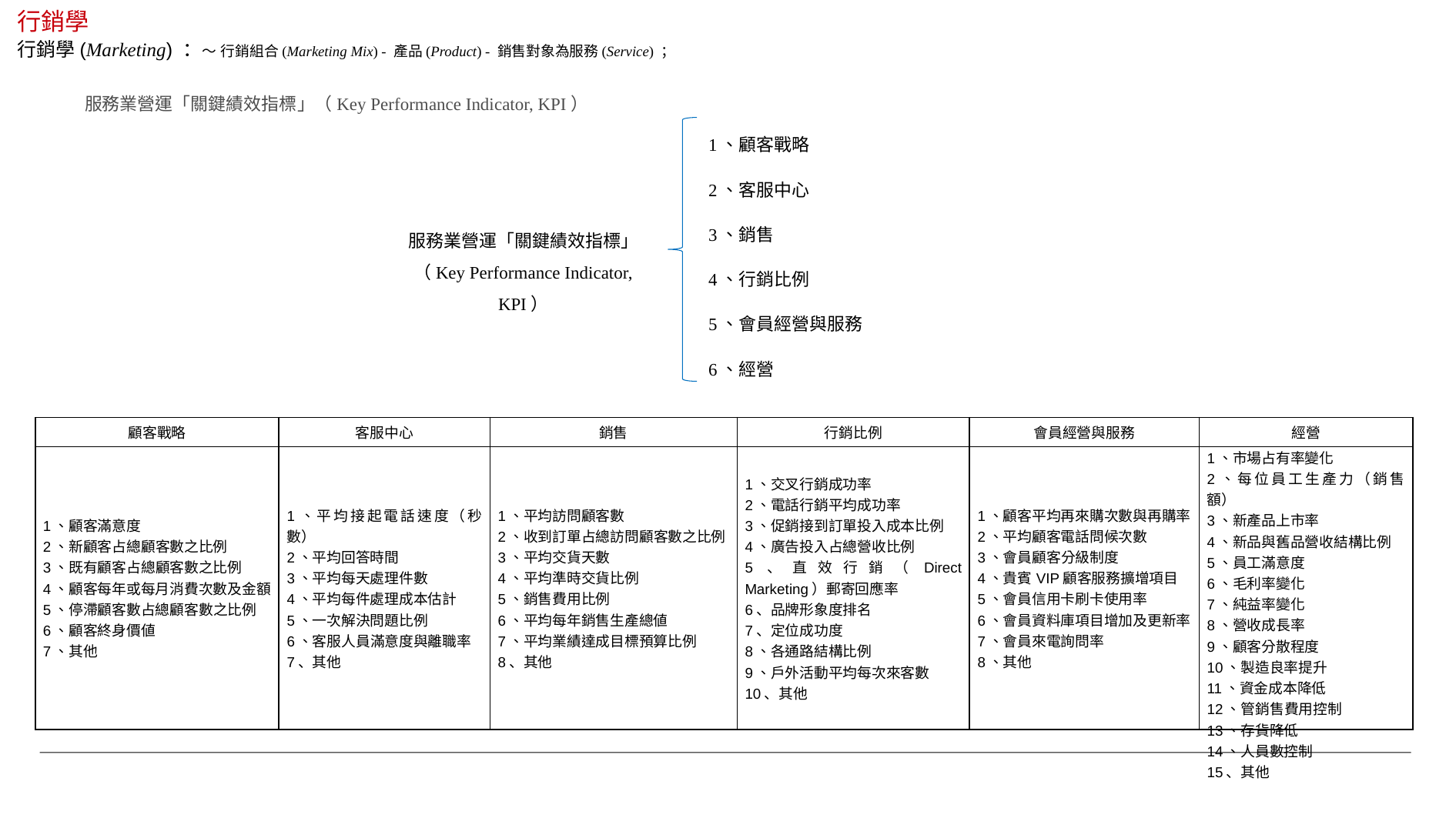

行銷學
行銷學(Marketing) ：～ 行銷組合(Marketing Mix) - 產品(Product) - 銷售對象為服務(Service) ；
服務業營運「關鍵績效指標」（Key Performance Indicator, KPI）
1、顧客戰略

2、客服中心
3、銷售
服務業營運「關鍵績效指標」
（Key Performance Indicator, KPI）
4、行銷比例
5、會員經營與服務
6、經營
| 顧客戰略 | 客服中心 | 銷售 | 行銷比例 | 會員經營與服務 | 經營 |
| --- | --- | --- | --- | --- | --- |
| 1、顧客滿意度 2、新顧客占總顧客數之比例 3、既有顧客占總顧客數之比例 4、顧客每年或每月消費次數及金額 5、停滯顧客數占總顧客數之比例 6、顧客終身價値 7、其他 | 1、平均接起電話速度（秒數） 2、平均回答時間 3、平均每天處理件數 4、平均每件處理成本估計 5、一次解決問題比例 6、客服人員滿意度與離職率 7、其他 | 1、平均訪問顧客數 2、收到訂單占總訪問顧客數之比例 3、平均交貨天數 4、平均準時交貨比例 5、銷售費用比例 6、平均每年銷售生產總値 7、平均業績達成目標預算比例 8、其他 | 1、交叉行銷成功率 2、電話行銷平均成功率 3、促銷接到訂單投入成本比例 4、廣告投入占總營收比例 5、直效行銷（Direct Marketing）郵寄回應率 6、品牌形象度排名 7、定位成功度 8、各通路結構比例 9、戶外活動平均每次來客數 10、其他 | 1、顧客平均再來購次數與再購率 2、平均顧客電話問候次數 3、會員顧客分級制度 4、貴賓VIP顧客服務擴增項目 5、會員信用卡刷卡使用率 6、會員資料庫項目增加及更新率 7、會員來電詢問率 8、其他 | 1、市場占有率變化 2、每位員工生產力（銷售額） 3、新產品上市率 4、新品與舊品營收結構比例 5、員工滿意度 6、毛利率變化 7、純益率變化 8、營收成長率 9、顧客分散程度 10、製造良率提升 11、資金成本降低 12、管銷售費用控制 13、存貨降低 14、人員數控制 15、其他 |